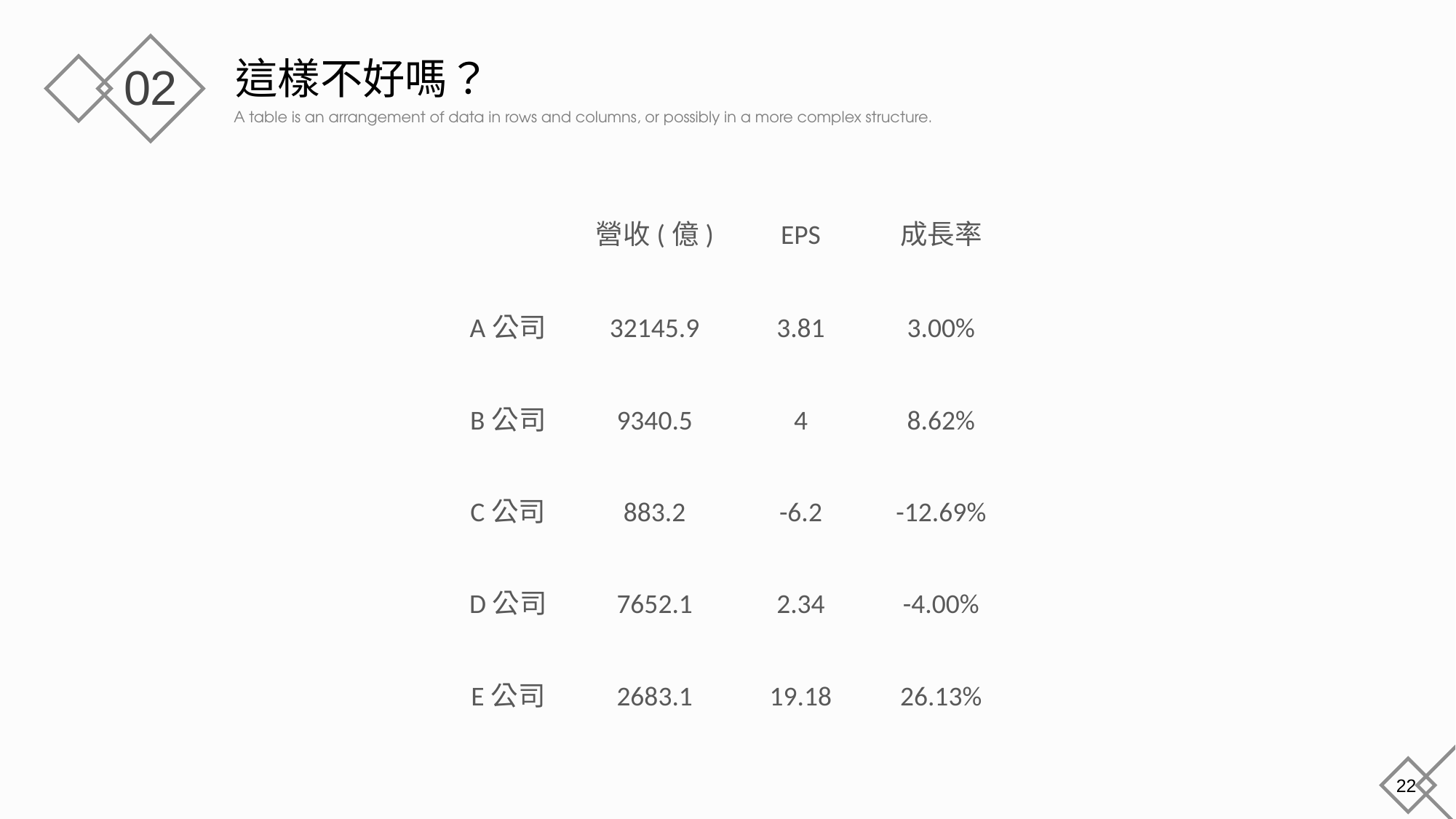

# 這樣不好嗎？
營收(億)
EPS
成長率
A公司
32145.9
3.81
3.00%
B公司
9340.5
4
8.62%
C公司
883.2
-6.2
-12.69%
D公司
7652.1
2.34
-4.00%
E公司
2683.1
19.18
26.13%
22